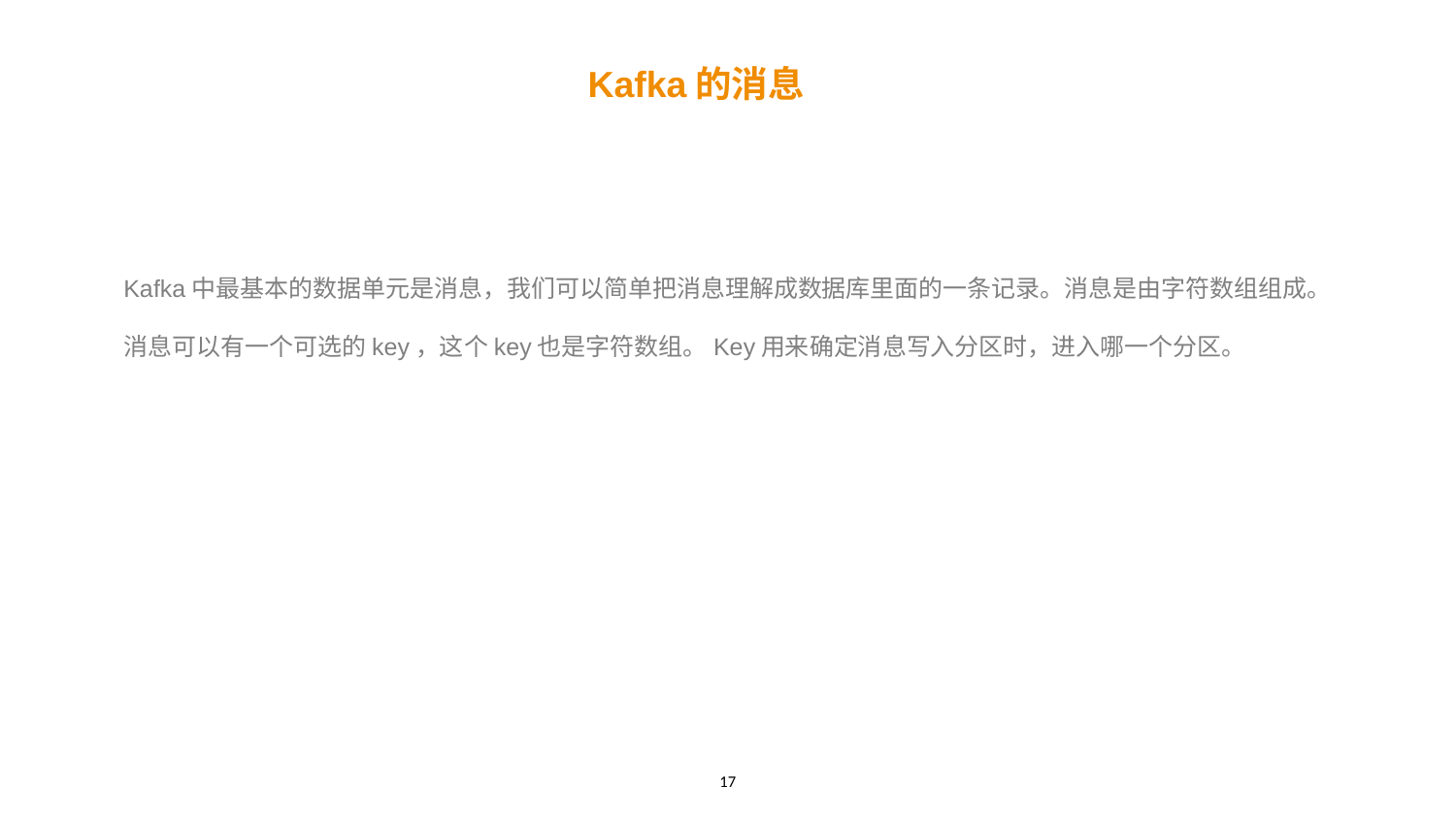

Kafka的消息
Kafka中最基本的数据单元是消息，我们可以简单把消息理解成数据库里面的一条记录。消息是由字符数组组成。
消息可以有一个可选的key，这个key也是字符数组。Key用来确定消息写入分区时，进入哪一个分区。